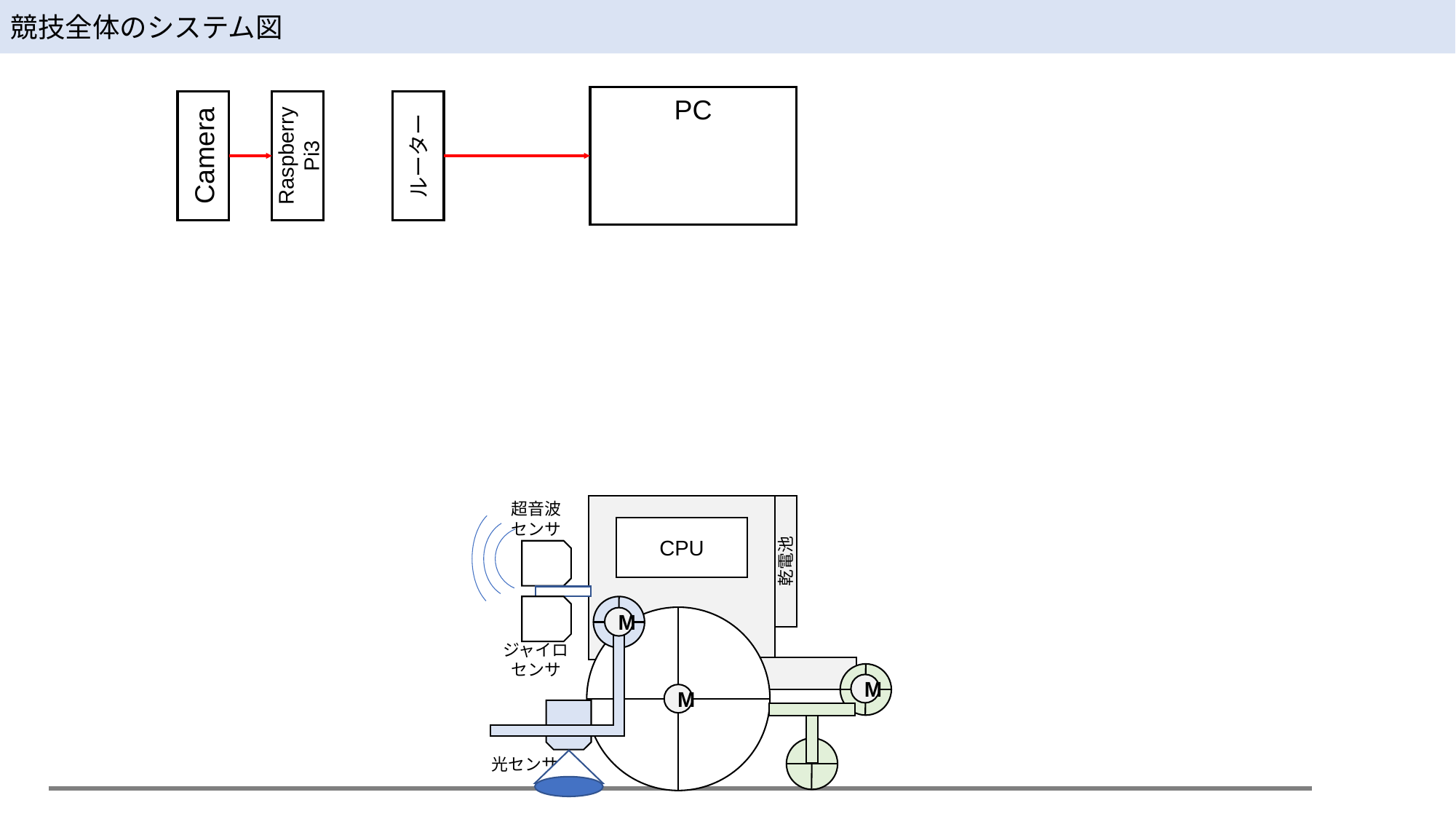

競技全体のシステム図
PC
Raspberry Pi3
Camera
ルーター

超音波
センサ

ジャイロ
センサ
CPU
乾電池

M

M

M

光センサ